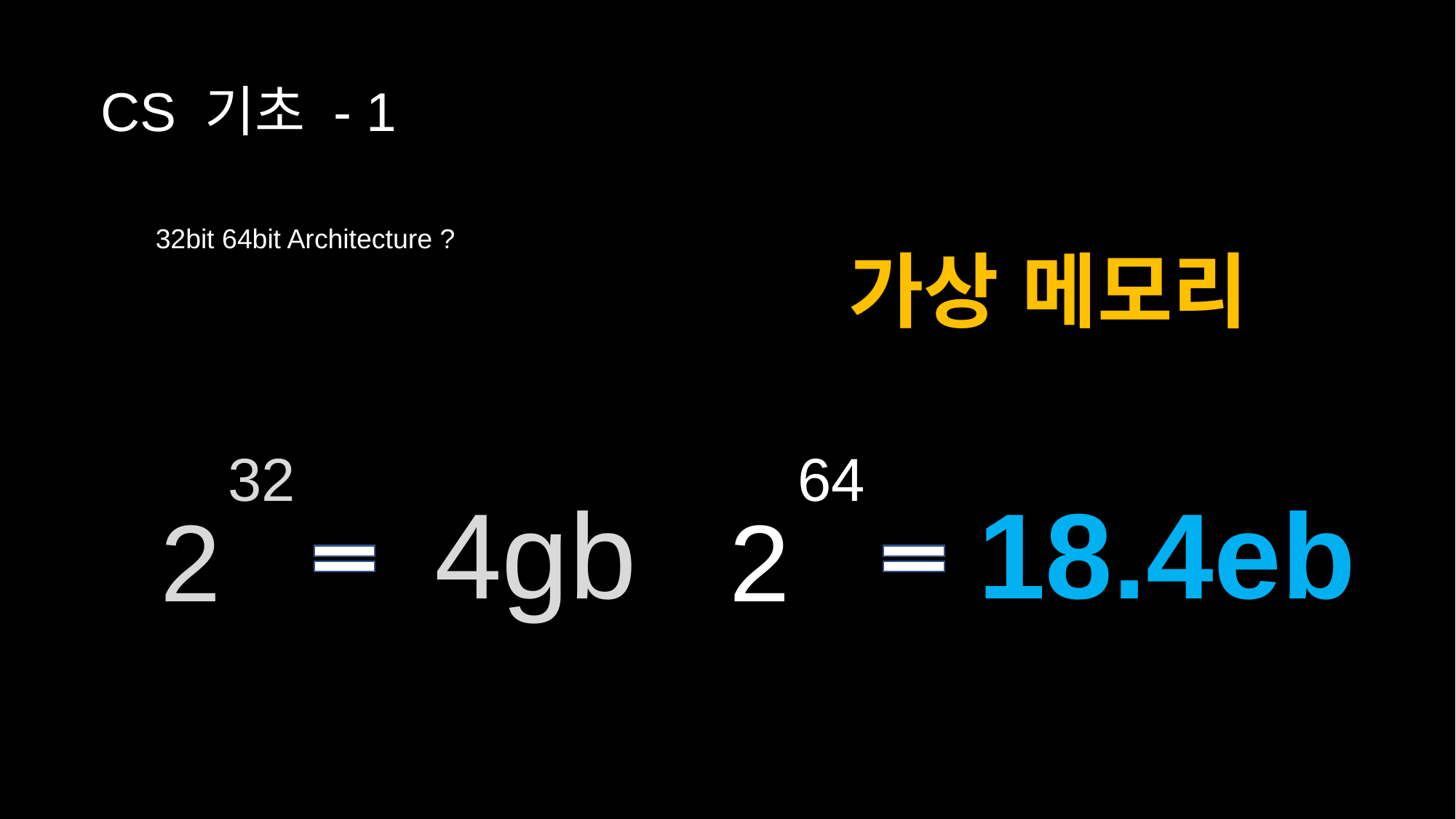

CS 기초 - 1
32bit 64bit Architecture ?
가상 메모리
32
64
4gb
18.4eb
2
2